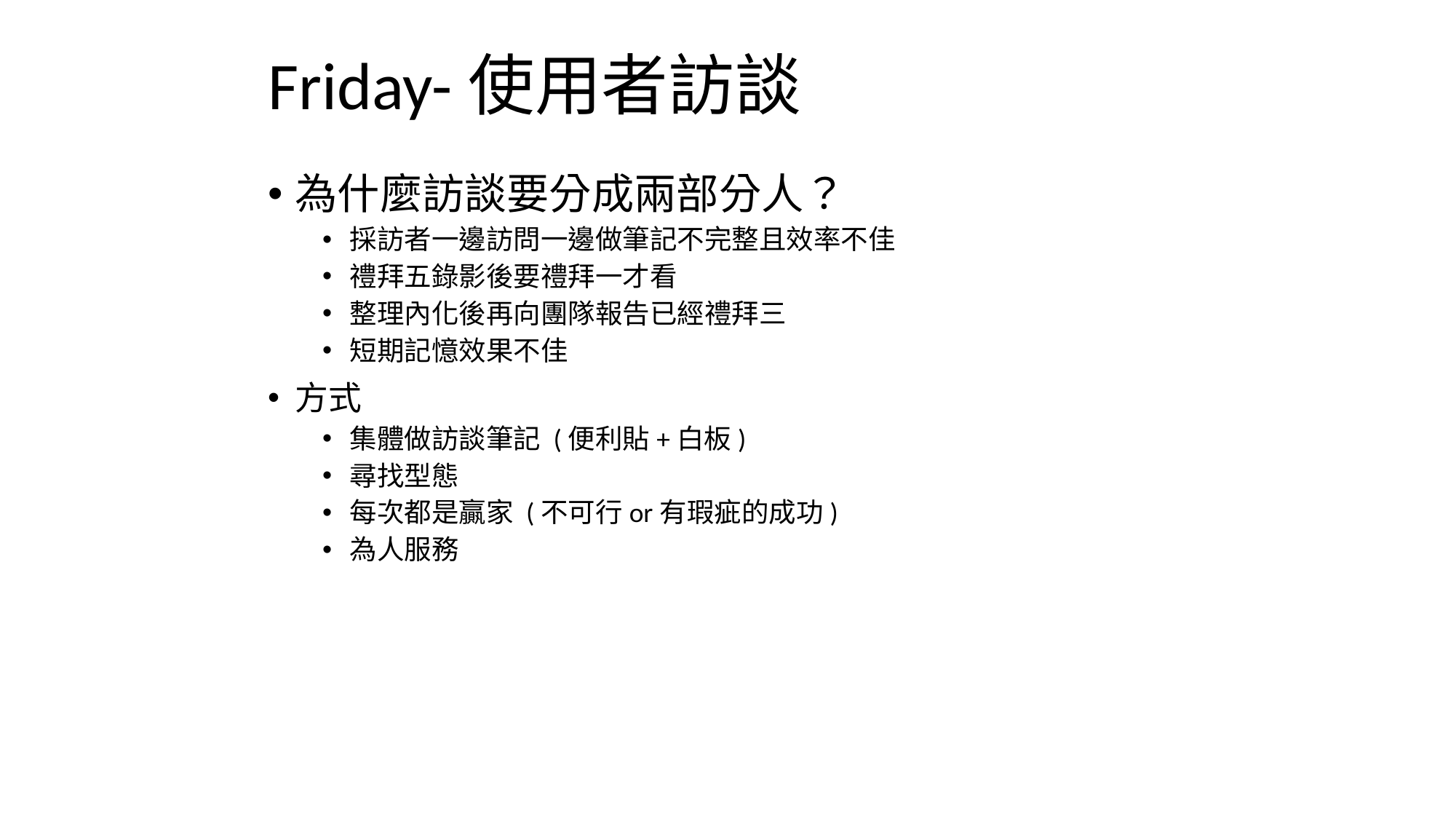

# Friday-使用者訪談
為什麼訪談要分成兩部分人？
採訪者一邊訪問一邊做筆記不完整且效率不佳
禮拜五錄影後要禮拜一才看
整理內化後再向團隊報告已經禮拜三
短期記憶效果不佳
方式
集體做訪談筆記 (便利貼+白板)
尋找型態
每次都是贏家 (不可行or有瑕疵的成功)
為人服務